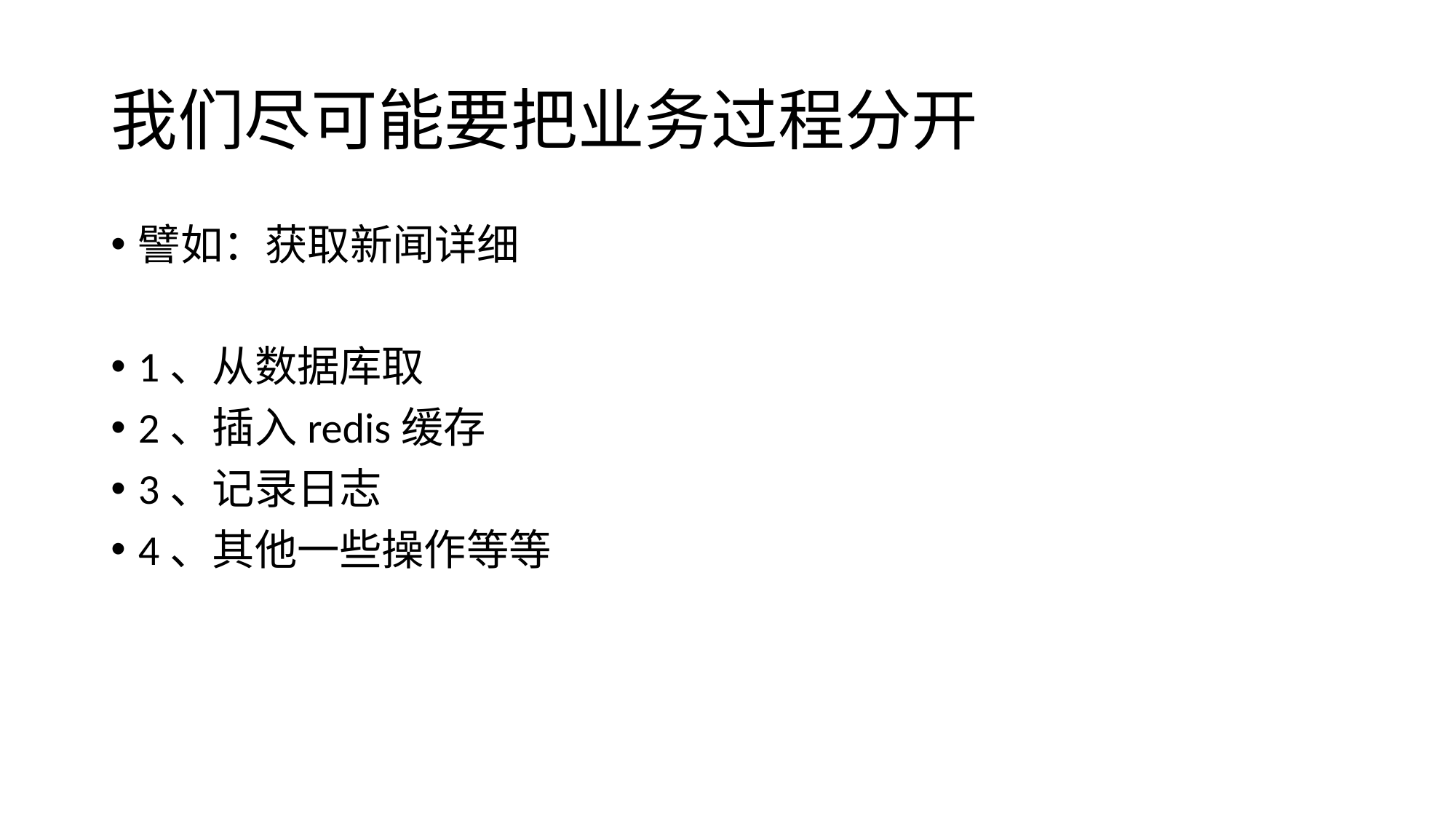

# 我们尽可能要把业务过程分开
譬如：获取新闻详细

1、从数据库取
2、插入redis缓存
3、记录日志
4、其他一些操作等等